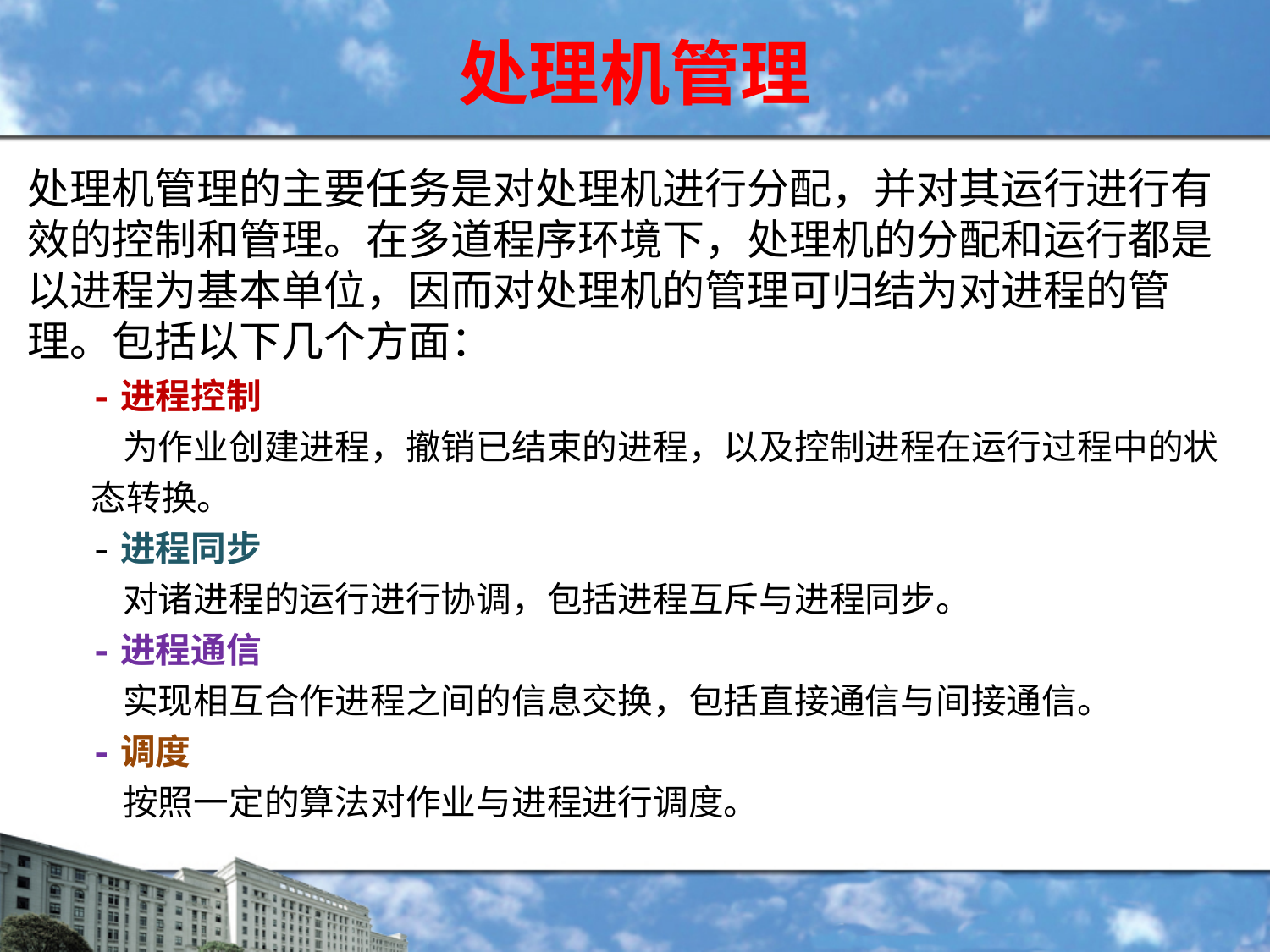

# 处理机管理
处理机管理的主要任务是对处理机进行分配，并对其运行进行有效的控制和管理。在多道程序环境下，处理机的分配和运行都是以进程为基本单位，因而对处理机的管理可归结为对进程的管理。包括以下几个方面：
-进程控制
   为作业创建进程，撤销已结束的进程，以及控制进程在运行过程中的状态转换。
-进程同步
   对诸进程的运行进行协调，包括进程互斥与进程同步。
-进程通信
   实现相互合作进程之间的信息交换，包括直接通信与间接通信。
-调度
   按照一定的算法对作业与进程进行调度。